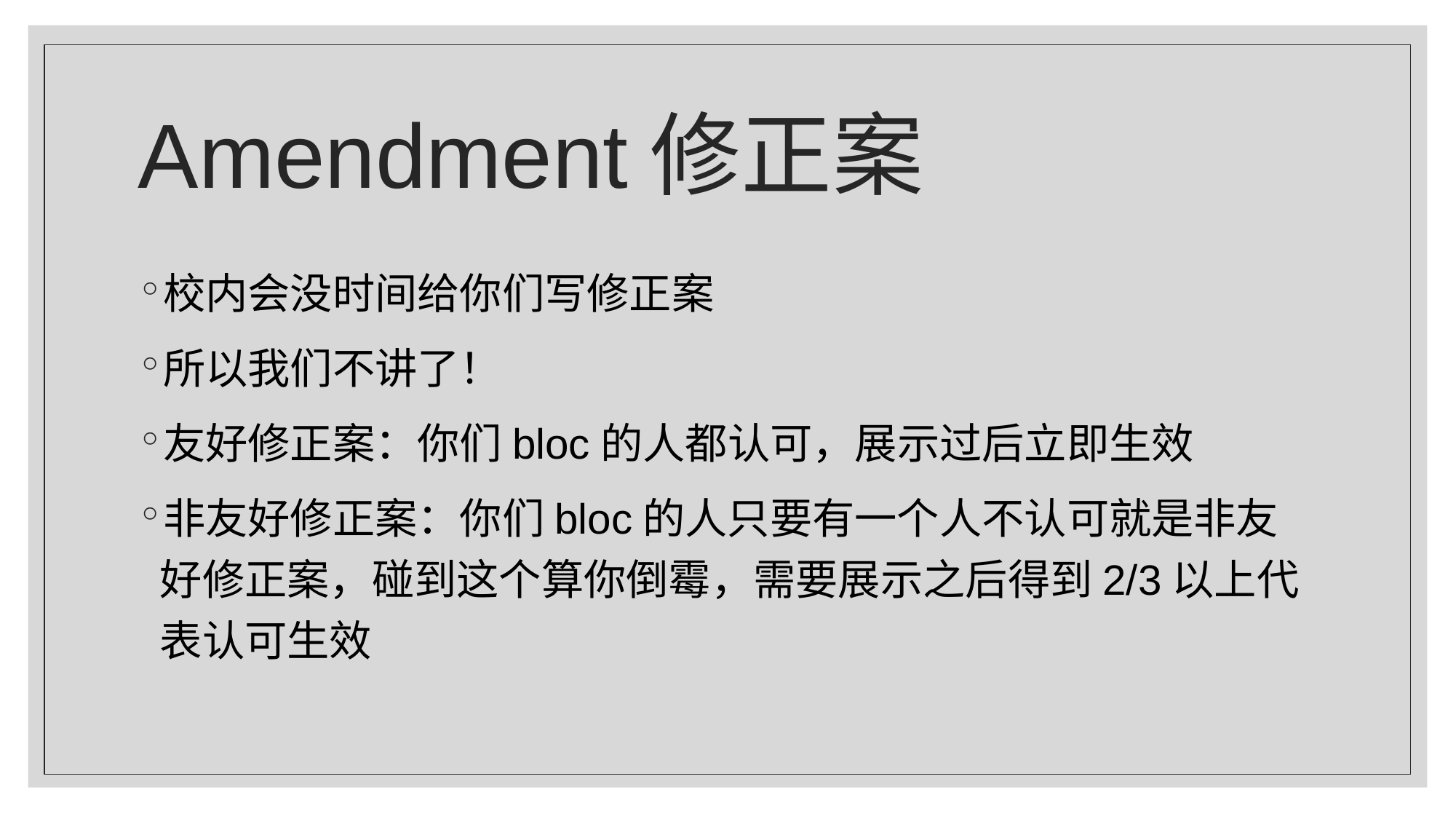

# Amendment修正案
校内会没时间给你们写修正案
所以我们不讲了！
友好修正案：你们bloc的人都认可，展示过后立即生效
非友好修正案：你们bloc的人只要有一个人不认可就是非友好修正案，碰到这个算你倒霉，需要展示之后得到2/3以上代表认可生效